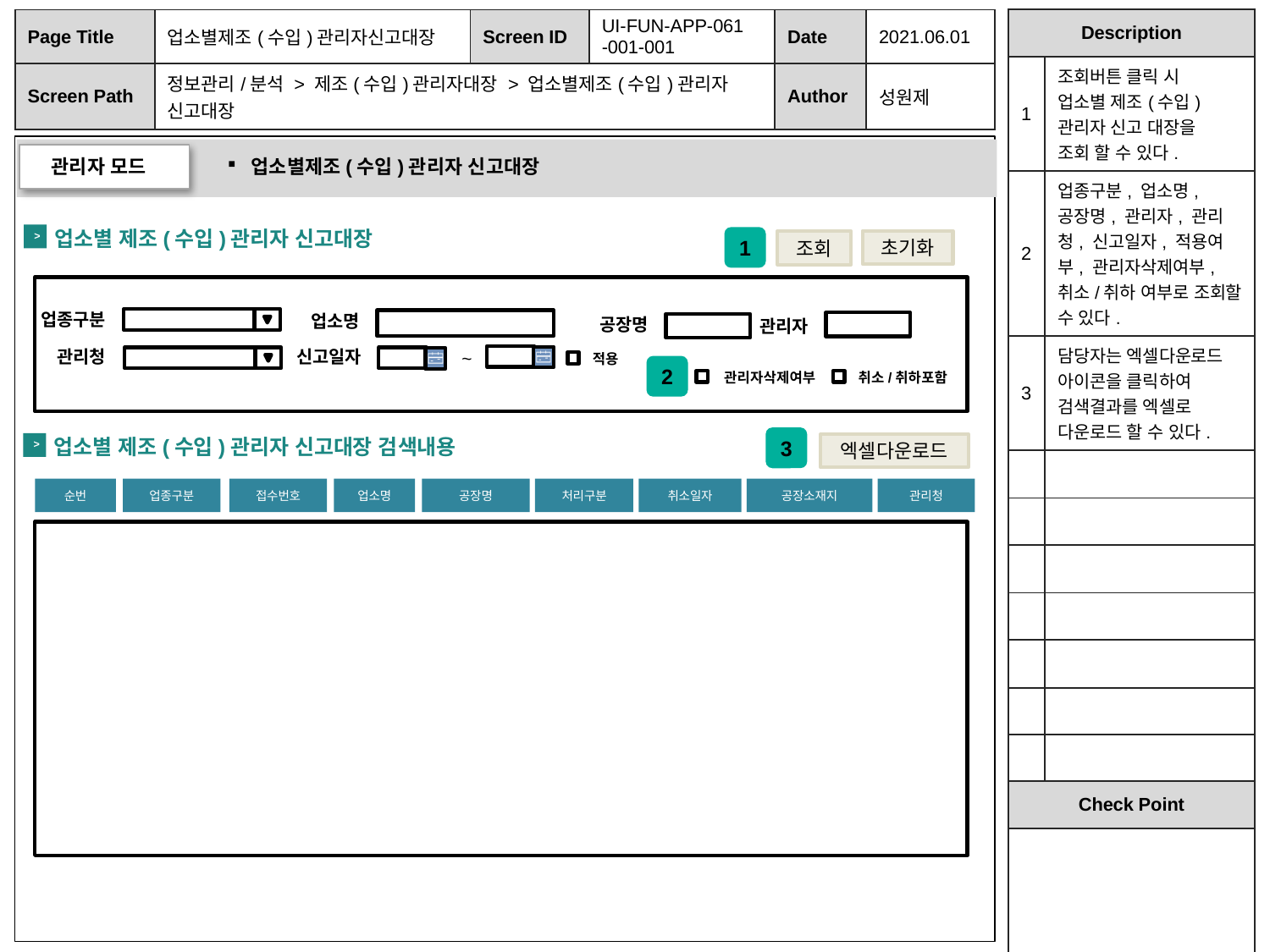

| Description |  |
| --- | --- |
| 1 | 조회버튼 클릭 시 업소별 제조(수입) 관리자 신고 대장을 조회 할 수 있다. |
| 2 | 업종구분, 업소명, 공장명, 관리자, 관리청, 신고일자, 적용여부, 관리자삭제여부, 취소/취하 여부로 조회할 수 있다. |
| 3 | 담당자는 엑셀다운로드 아이콘을 클릭하여 검색결과를 엑셀로 다운로드 할 수 있다. |
|  |  |
|  |  |
|  |  |
|  |  |
|  |  |
|  |  |
|  |  |
| Check Point |  |
|  |  |
| Page Title | 업소별제조(수입)관리자신고대장 | Screen ID | UI-FUN-APP-061 -001-001 | Date | 2021.06.01 |
| --- | --- | --- | --- | --- | --- |
| Screen Path | 정보관리/분석 > 제조(수입)관리자대장 > 업소별제조(수입)관리자 신고대장 |  |  | Author | 성원제 |

관리자 모드
업소별제조(수입)관리자 신고대장
업소별 제조(수입)관리자 신고대장
>
1
초기화
조회

업종구분
업소명
공장명
관리자

관리청
신고일자
~
적용

2
관리자삭제여부

취소/취하포함

3
업소별 제조(수입)관리자 신고대장 검색내용
>
엑셀다운로드
순번
업종구분
접수번호
업소명
공장명
처리구분
취소일자
공장소재지
관리청

1